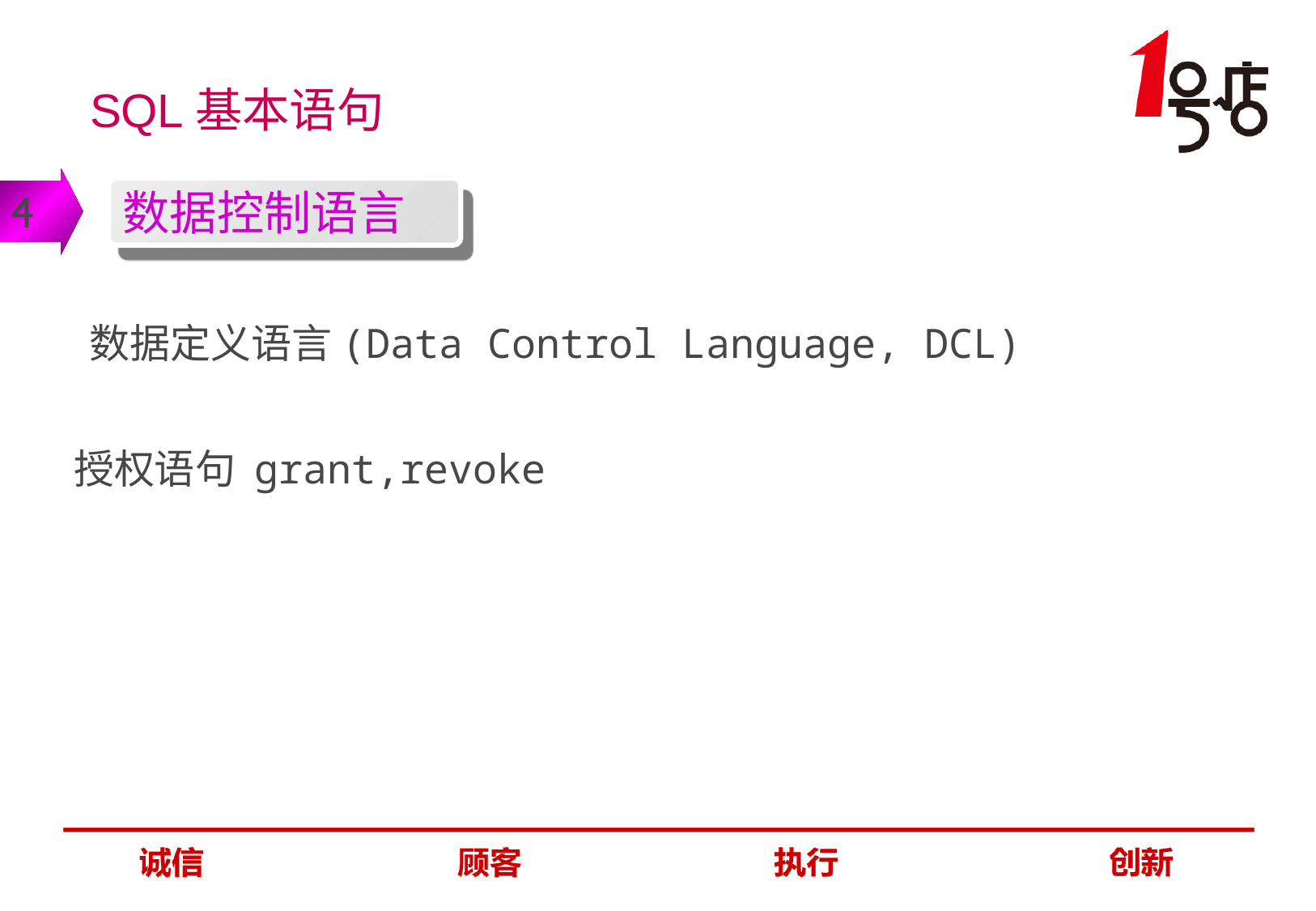

SQL基本语句
4
数据控制语言
数据定义语言(Data Control Language, DCL)
授权语句 grant,revoke